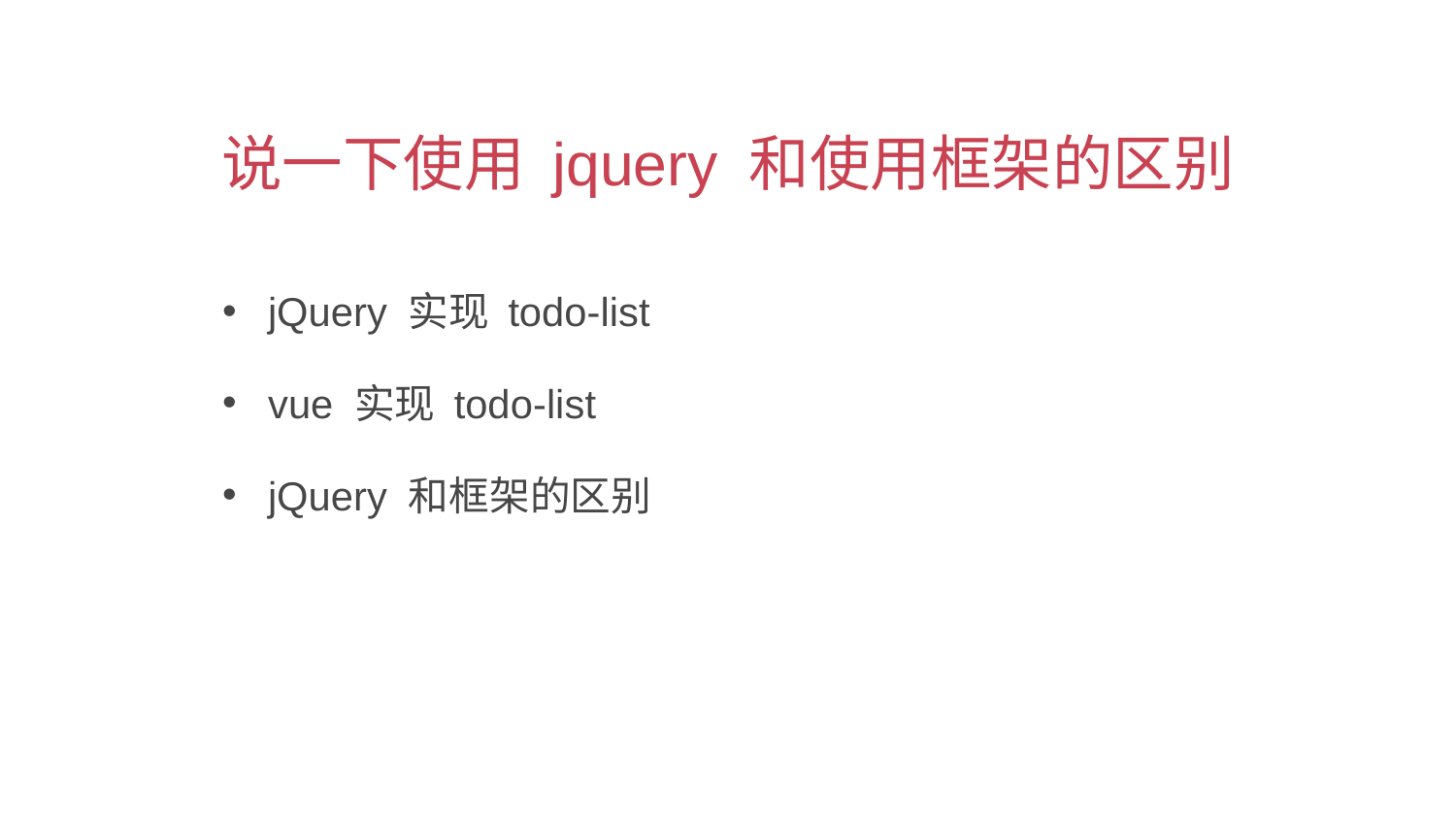

说一下使用 jquery 和使用框架的区别
 jQuery 实现 todo-list
 vue 实现 todo-list
 jQuery 和框架的区别